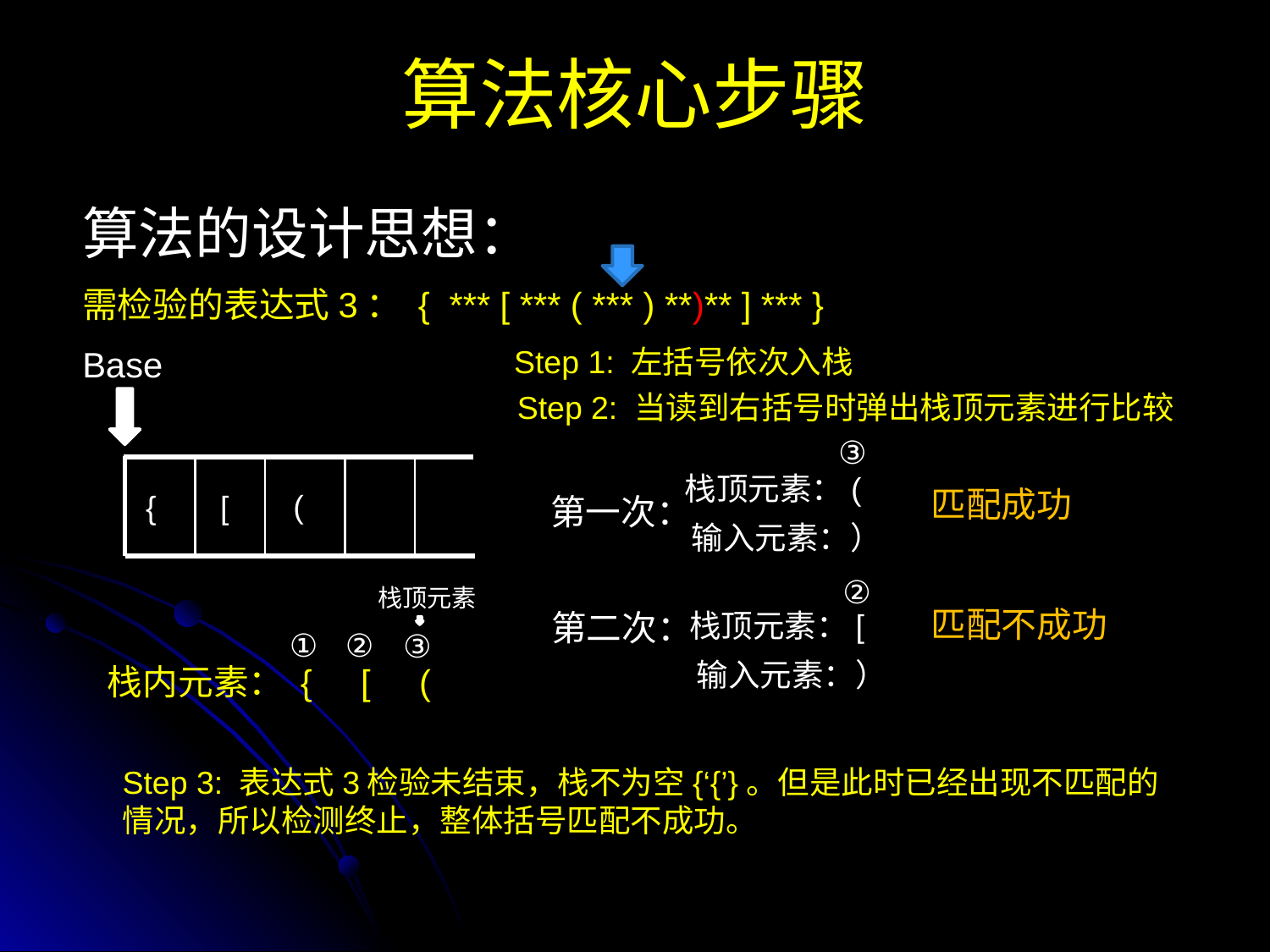

# 算法核心步骤
算法的设计思想：

需检验的表达式3： {  *** [ *** ( *** ) **)** ] *** }
Base
Step 1: 左括号依次入栈
Step 2: 当读到右括号时弹出栈顶元素进行比较

③
栈顶元素：(
输入元素：）
第一次：
匹配成功
(
{
[
②
第二次：
栈顶元素：[
输入元素：）
匹配不成功
栈顶元素

①
②
③
栈内元素： {     [     (
Step 3: 表达式3检验未结束，栈不为空{‘{’}。但是此时已经出现不匹配的情况，所以检测终止，整体括号匹配不成功。